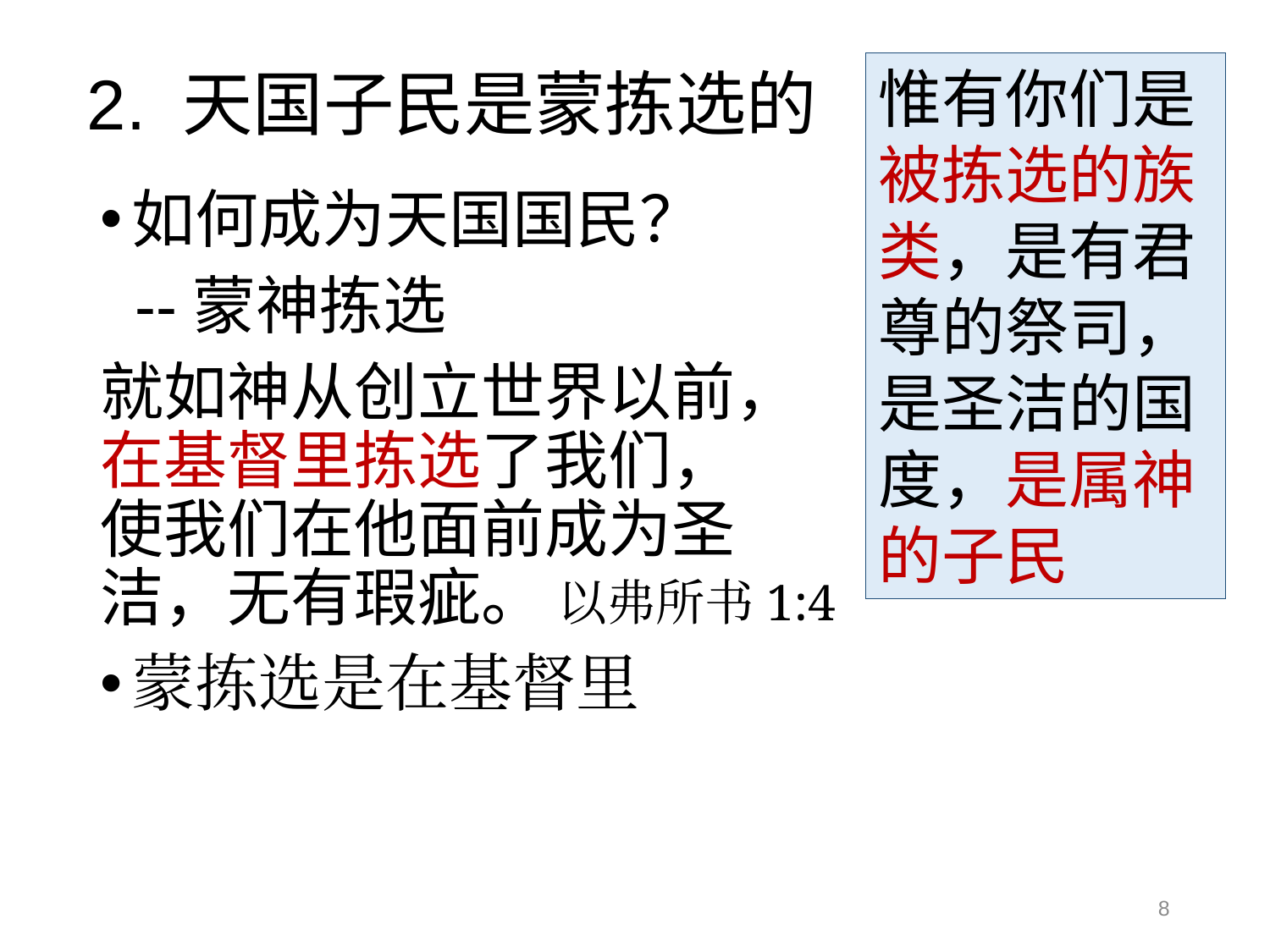

# 2. 天国子民是蒙拣选的
惟有你们是被拣选的族类，是有君尊的祭司，是圣洁的国度，是属神的子民
如何成为天国国民？
  --蒙神拣选
就如神从创立世界以前，
在基督里拣选了我们，
使我们在他面前成为圣
洁，无有瑕疵。 以弗所书1:4
蒙拣选是在基督里

8